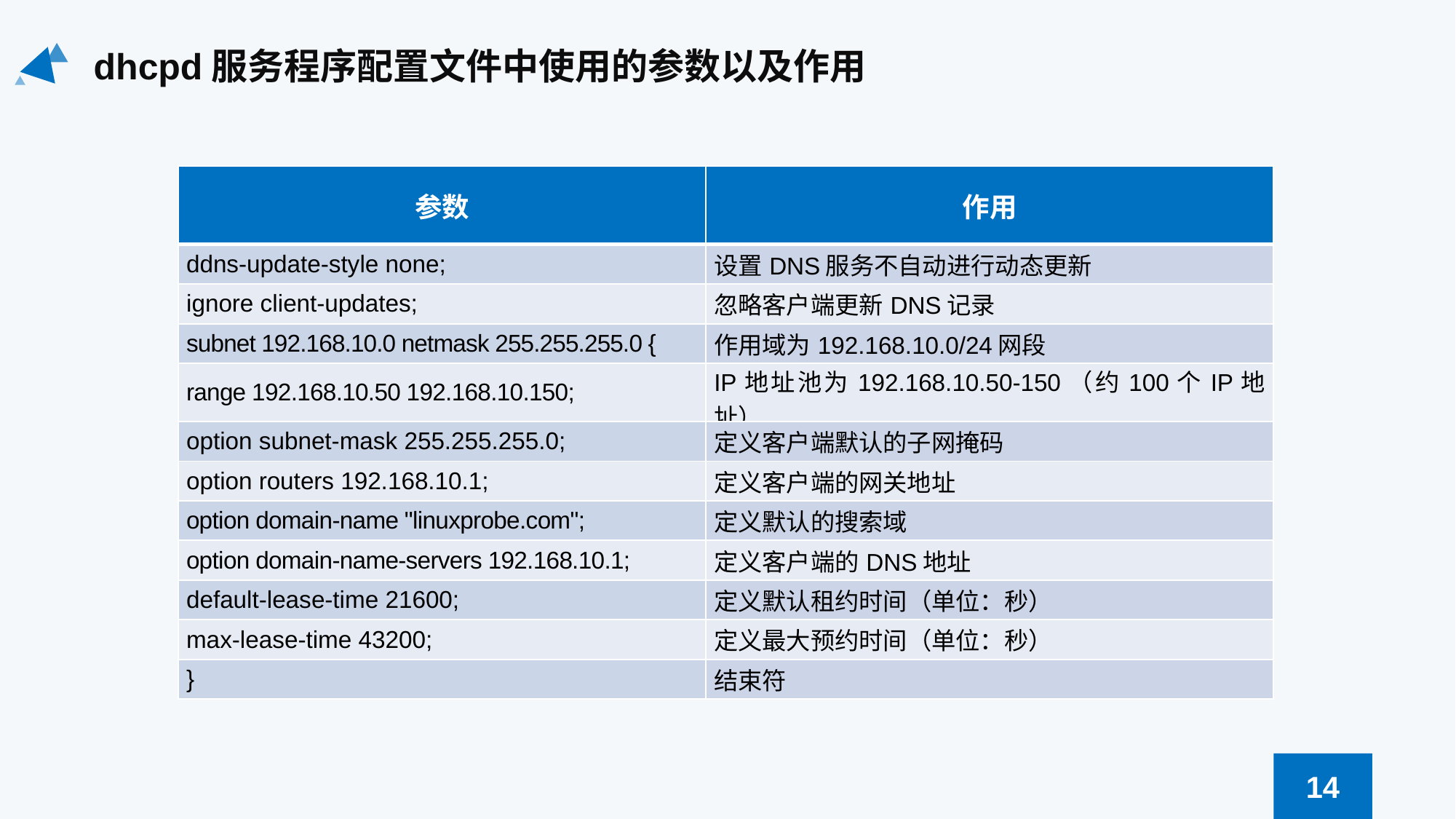

dhcpd服务程序配置文件中使用的参数以及作用

| 参数 | 作用 |
| --- | --- |
| ddns-update-style none; | 设置DNS服务不自动进行动态更新 |
| ignore client-updates; | 忽略客户端更新DNS记录 |
| subnet 192.168.10.0 netmask 255.255.255.0 { | 作用域为192.168.10.0/24网段 |
| range 192.168.10.50 192.168.10.150; | IP地址池为192.168.10.50-150（约100个IP地址） |
| option subnet-mask 255.255.255.0; | 定义客户端默认的子网掩码 |
| option routers 192.168.10.1; | 定义客户端的网关地址 |
| option domain-name "linuxprobe.com"; | 定义默认的搜索域 |
| option domain-name-servers 192.168.10.1; | 定义客户端的DNS地址 |
| default-lease-time 21600; | 定义默认租约时间（单位：秒） |
| max-lease-time 43200; | 定义最大预约时间（单位：秒） |
| } | 结束符 |

14